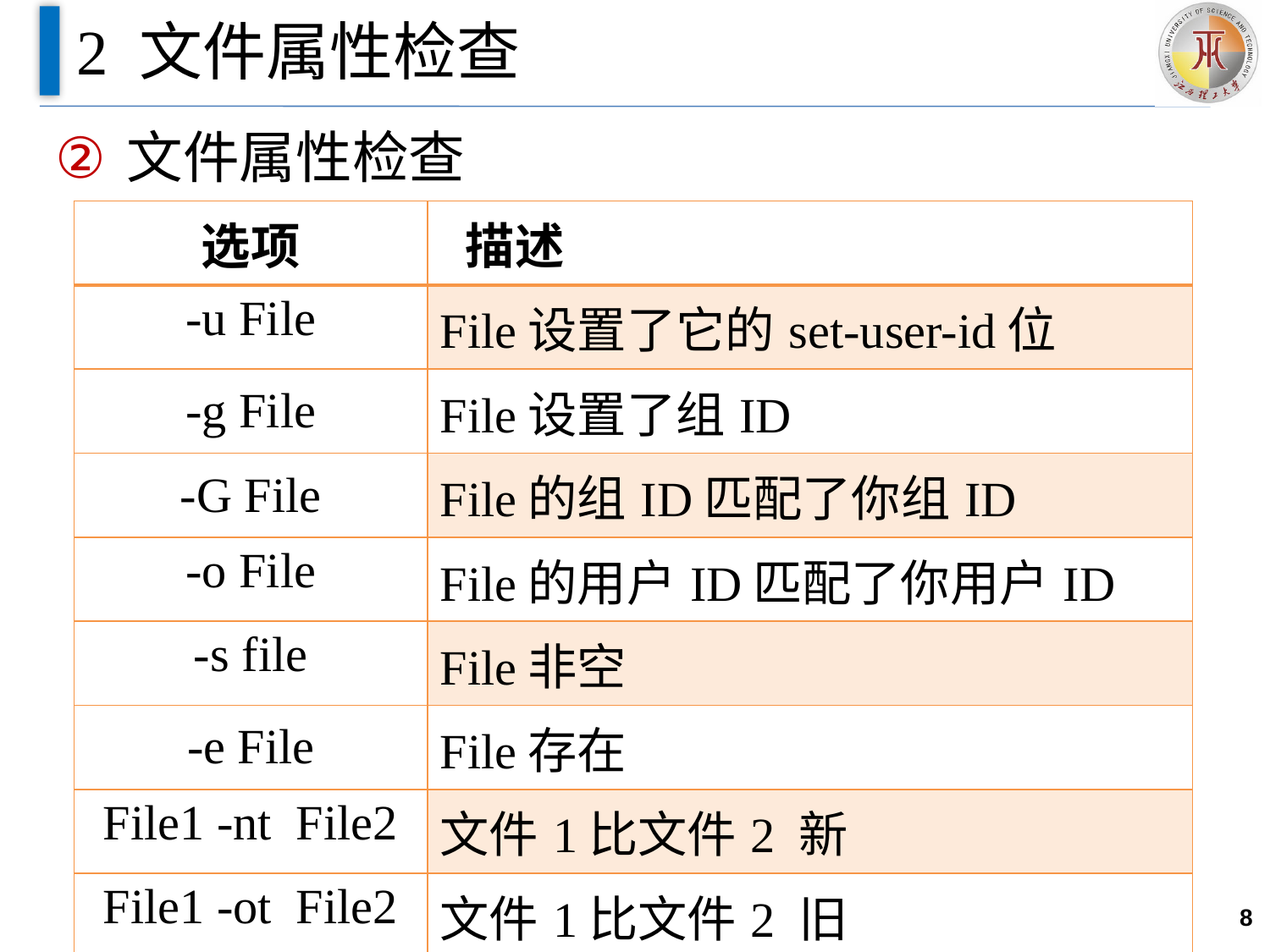

# 2 文件属性检查
文件属性检查
| 选项 | 描述 |
| --- | --- |
| -u File | File设置了它的set-user-id位 |
| -g File | File设置了组ID |
| -G File | File的组ID匹配了你组ID |
| -o File | File的用户ID匹配了你用户ID |
| -s file | File非空 |
| -e File | File存在 |
| File1 -nt File2 | 文件1比文件2 新 |
| File1 -ot File2 | 文件1比文件2 旧 |
8